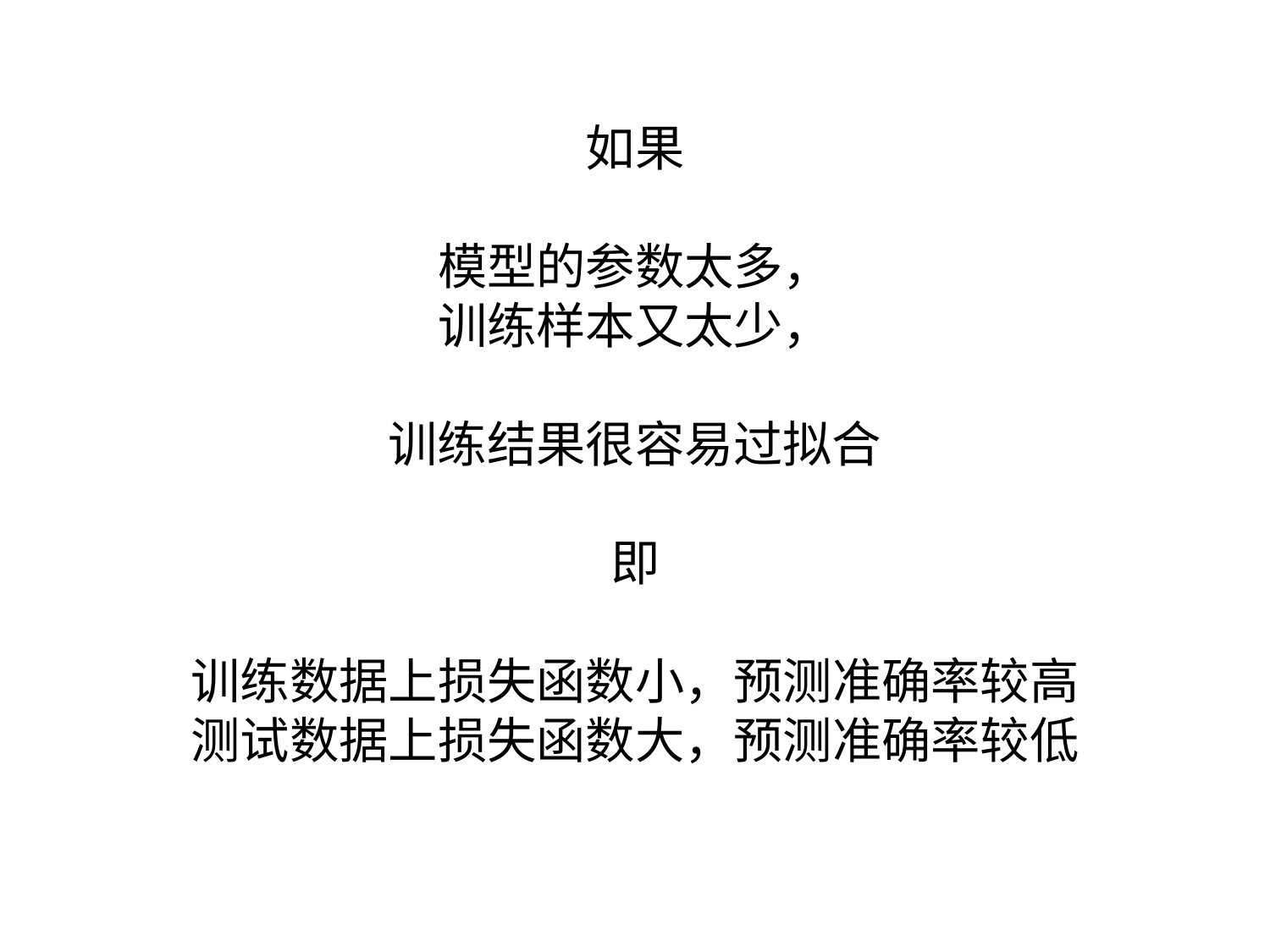

如果

模型的参数太多，
训练样本又太少，

训练结果很容易过拟合

即

训练数据上损失函数小，预测准确率较高
测试数据上损失函数大，预测准确率较低